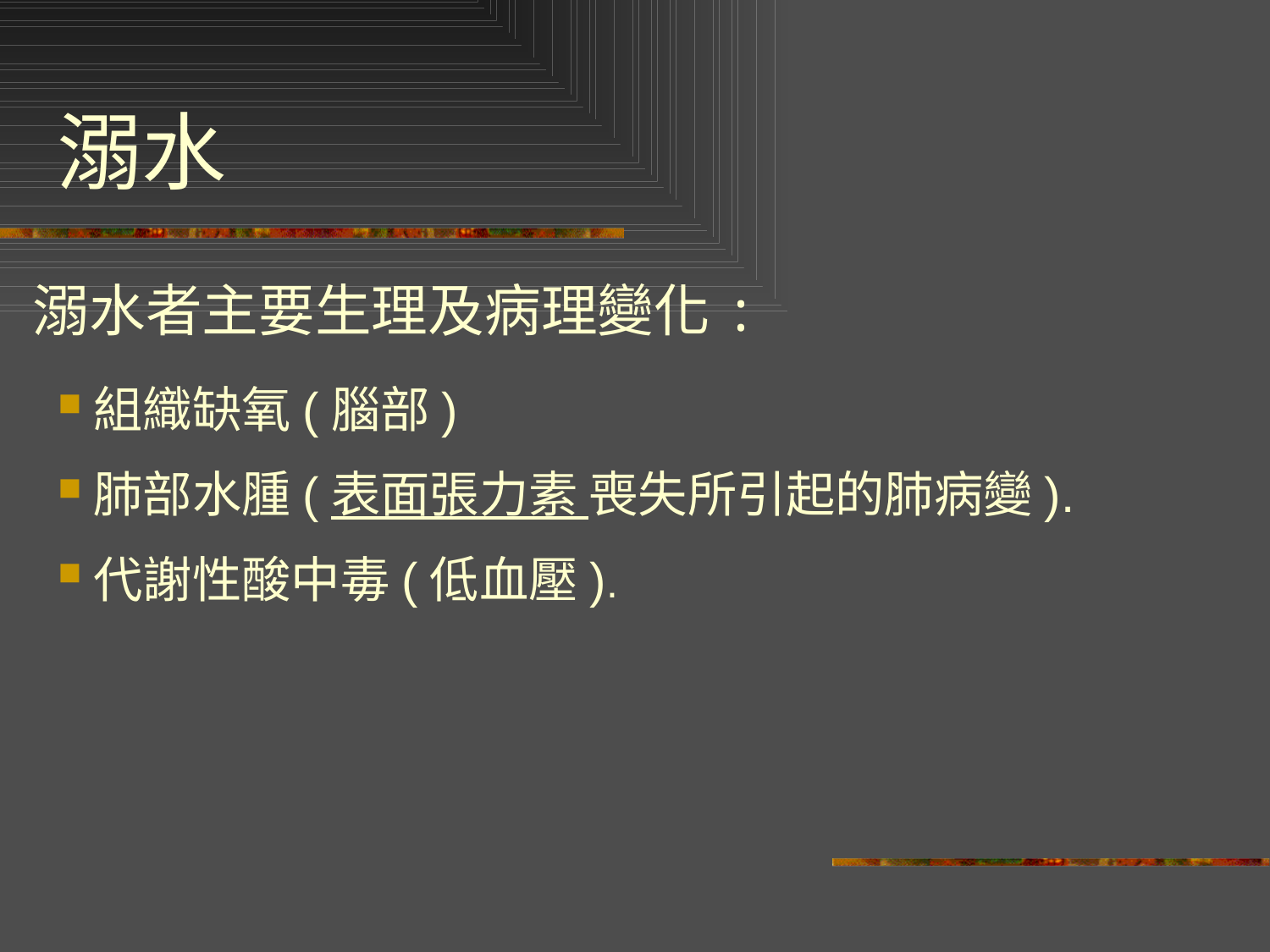

# 溺水
溺水者主要生理及病理變化:
組織缺氧(腦部)
肺部水腫(表面張力素 喪失所引起的肺病變).
代謝性酸中毒(低血壓).